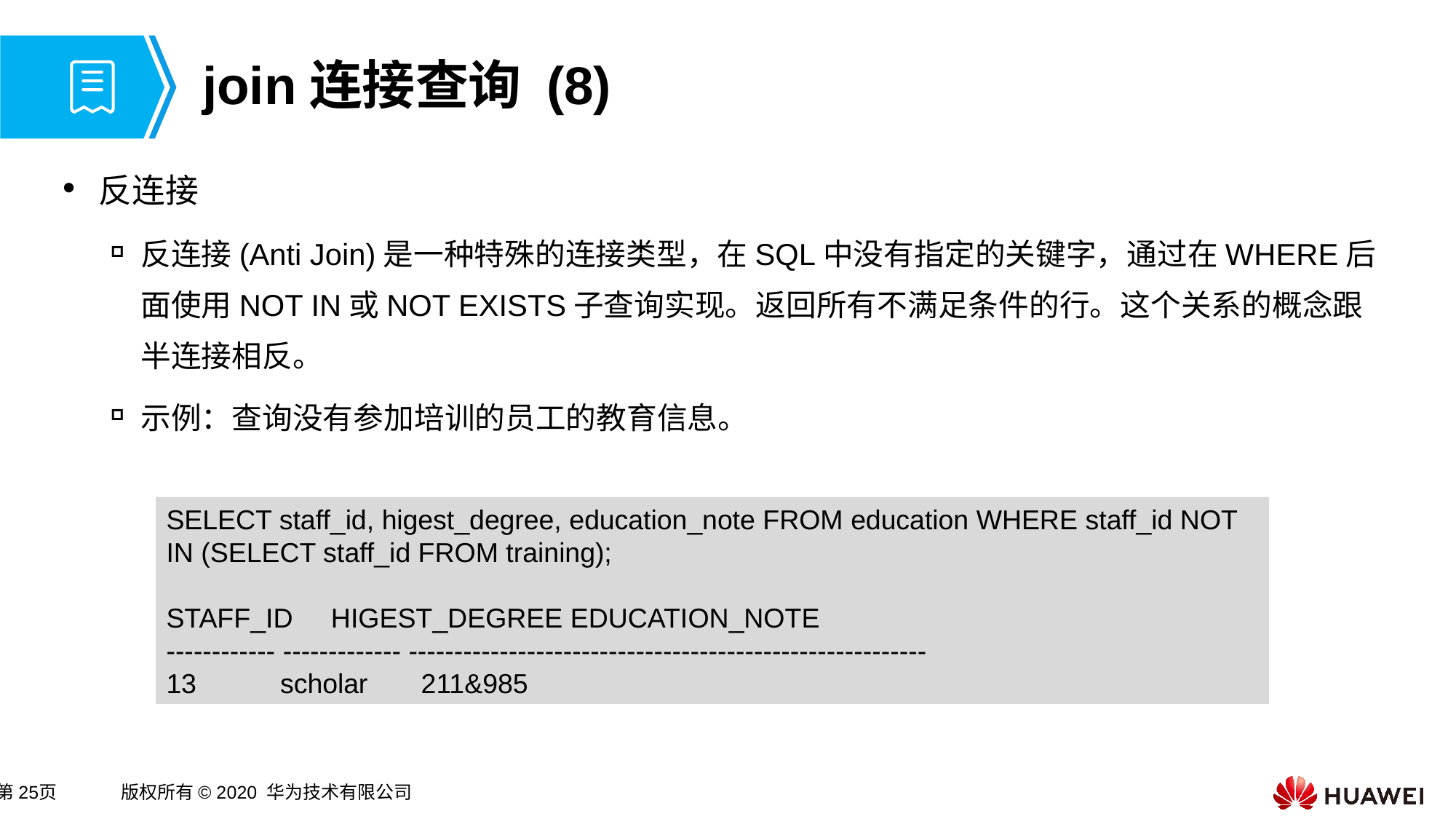

# join连接查询 (8)
反连接
反连接(Anti Join)是一种特殊的连接类型，在SQL中没有指定的关键字，通过在WHERE后面使用NOT IN或NOT EXISTS子查询实现。返回所有不满足条件的行。这个关系的概念跟半连接相反。
示例：查询没有参加培训的员工的教育信息。
SELECT staff_id, higest_degree, education_note FROM education WHERE staff_id NOT IN (SELECT staff_id FROM training);

STAFF_ID     HIGEST_DEGREE EDUCATION_NOTE
------------ ------------- ---------------------------------------------------------
13           scholar       211&985